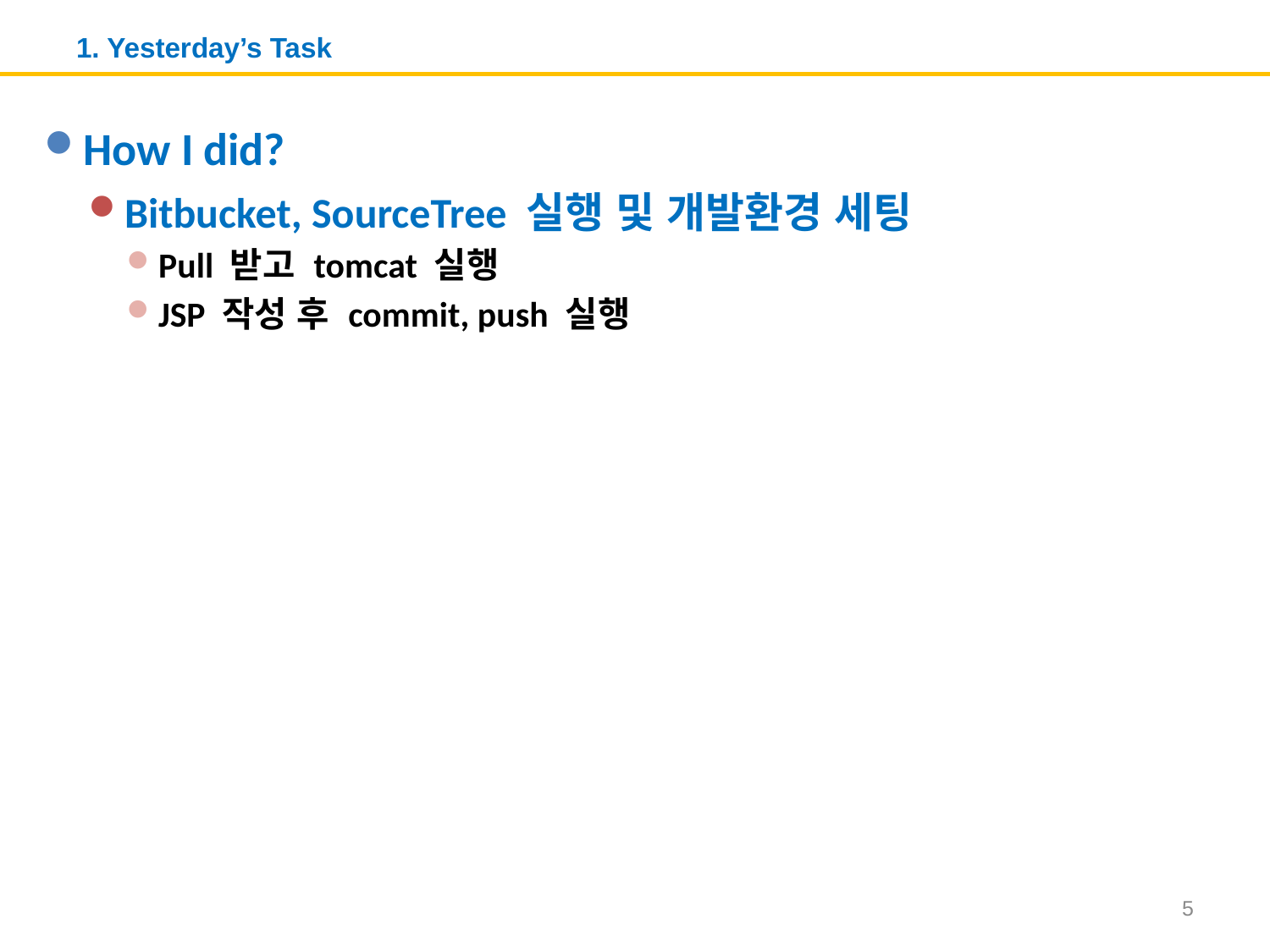

# 1. Yesterday’s Task
How I did?
Bitbucket, SourceTree 실행 및 개발환경 세팅
Pull 받고 tomcat 실행
JSP 작성 후 commit, push 실행

5